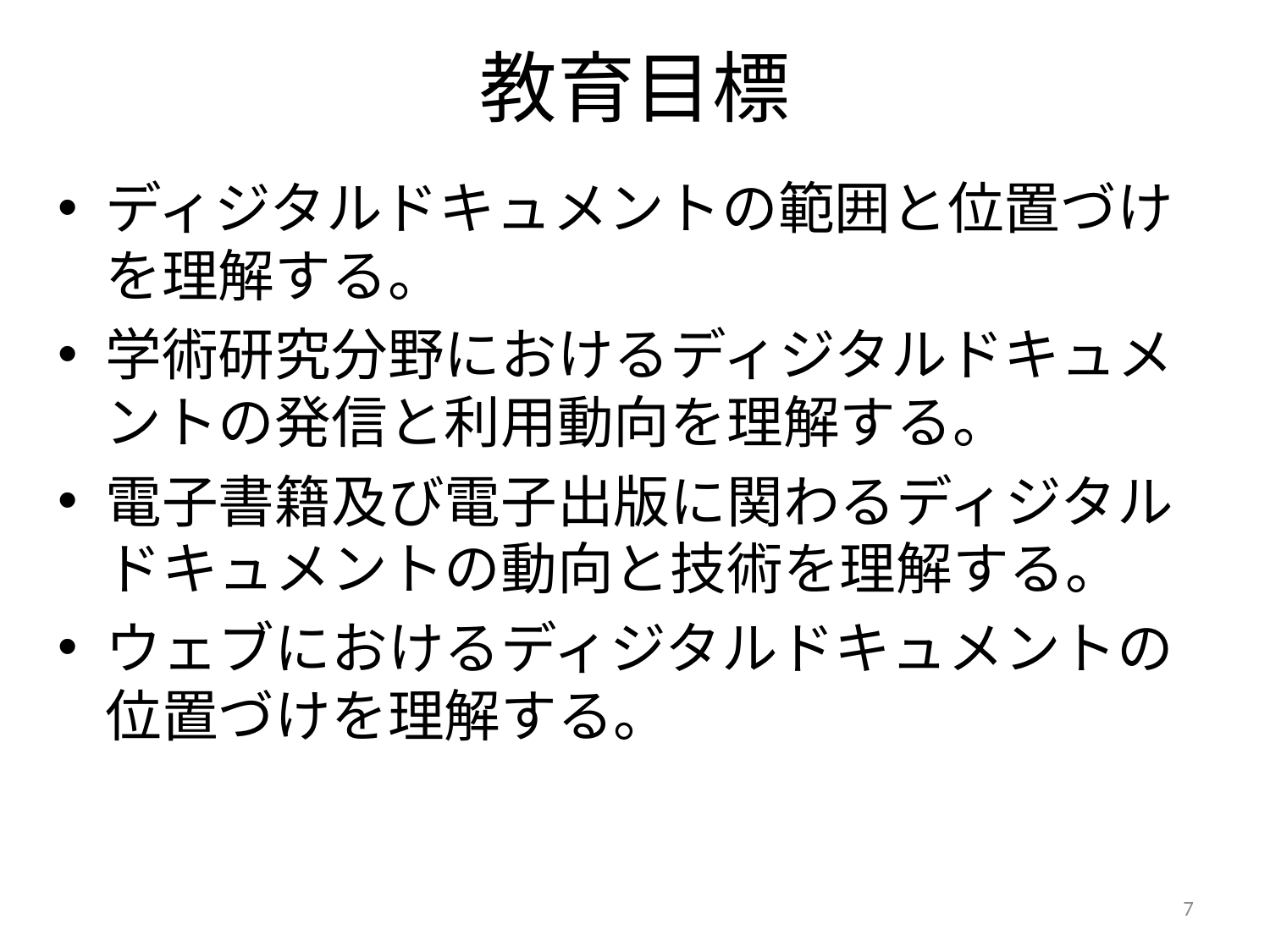

# 教育目標
ディジタルドキュメントの範囲と位置づけを理解する。
学術研究分野におけるディジタルドキュメントの発信と利用動向を理解する。
電子書籍及び電子出版に関わるディジタルドキュメントの動向と技術を理解する。
ウェブにおけるディジタルドキュメントの位置づけを理解する。
7